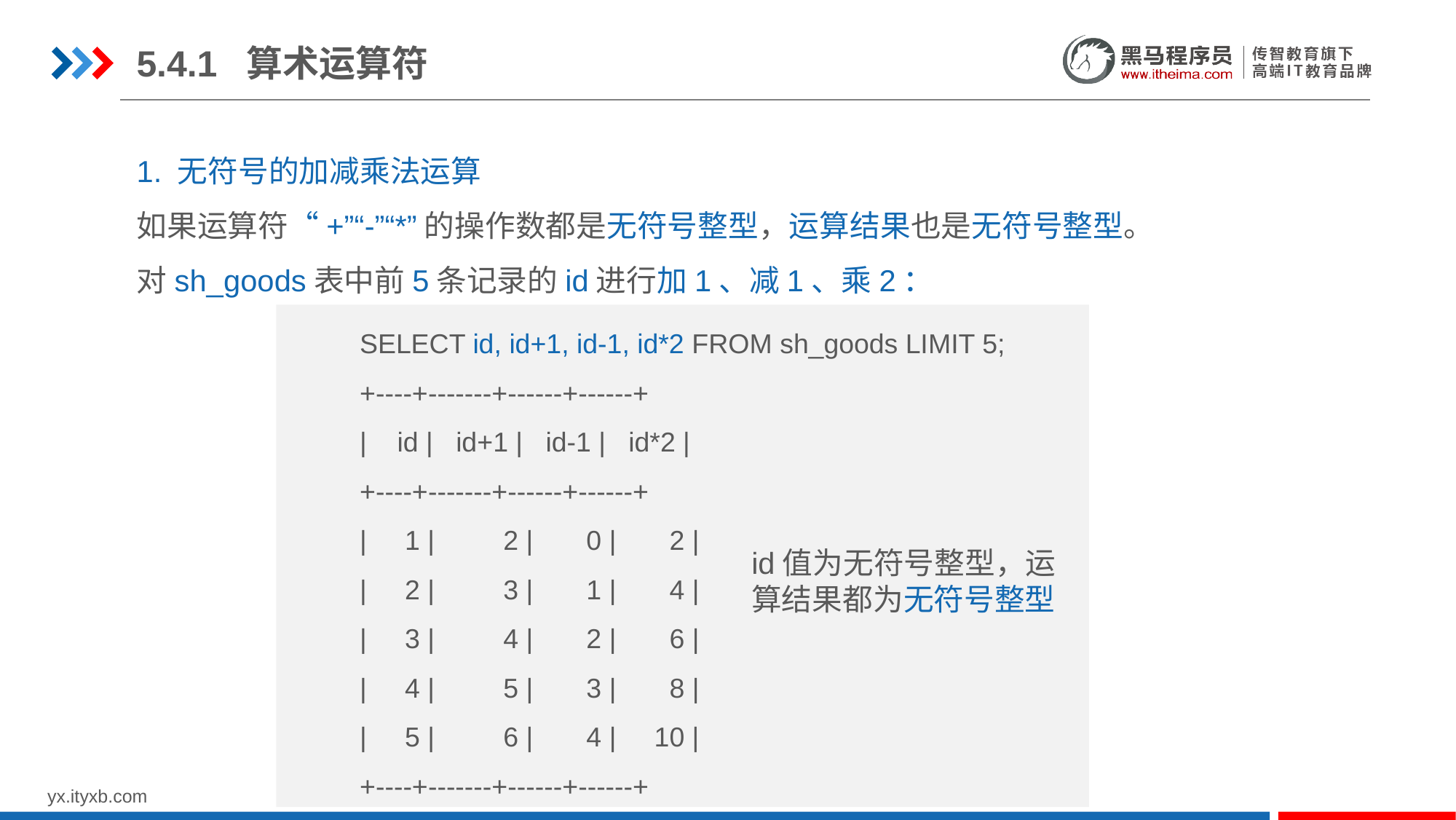

5.4.1  算术运算符
1. 无符号的加减乘法运算
如果运算符“+”“-”“*”的操作数都是无符号整型，运算结果也是无符号整型。
对sh_goods表中前5条记录的id进行加1、减1、乘2：
SELECT id, id+1, id-1, id*2 FROM sh_goods LIMIT 5;
+----+-------+------+------+
|    id |   id+1 |   id-1 |   id*2 |
+----+-------+------+------+
|     1 |         2 |       0 |       2 |
|     2 |         3 |       1 |       4 |
|     3 |         4 |       2 |       6 |
|     4 |         5 |       3 |       8 |
|     5 |         6 |       4 |     10 |
+----+-------+------+------+
id值为无符号整型，运算结果都为无符号整型